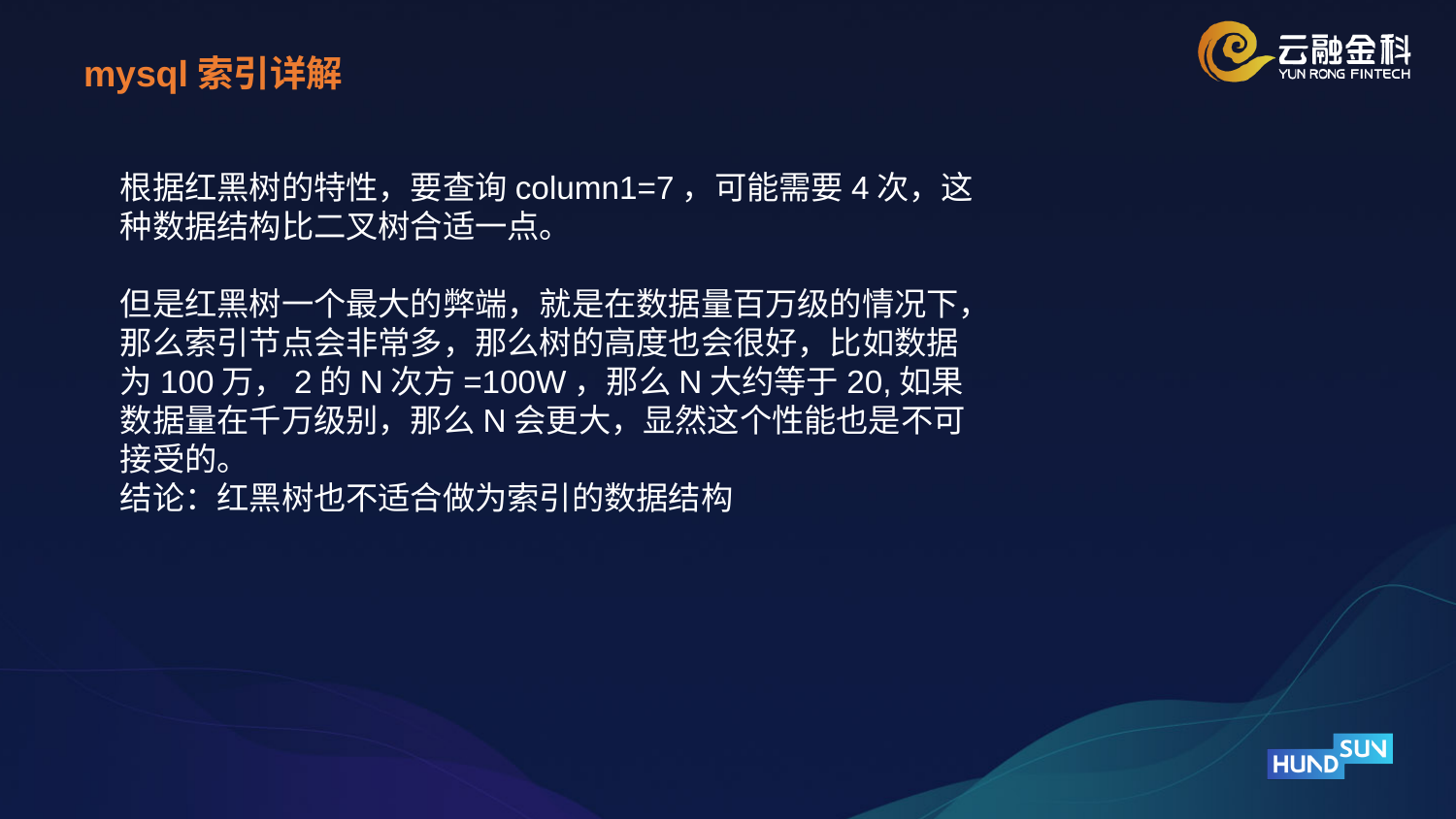

mysql索引详解
根据红黑树的特性，要查询column1=7，可能需要4次，这种数据结构比二叉树合适一点。

但是红黑树一个最大的弊端，就是在数据量百万级的情况下，那么索引节点会非常多，那么树的高度也会很好，比如数据为100万，2的N次方=100W，那么N大约等于20,如果数据量在千万级别，那么N会更大，显然这个性能也是不可接受的。
结论：红黑树也不适合做为索引的数据结构